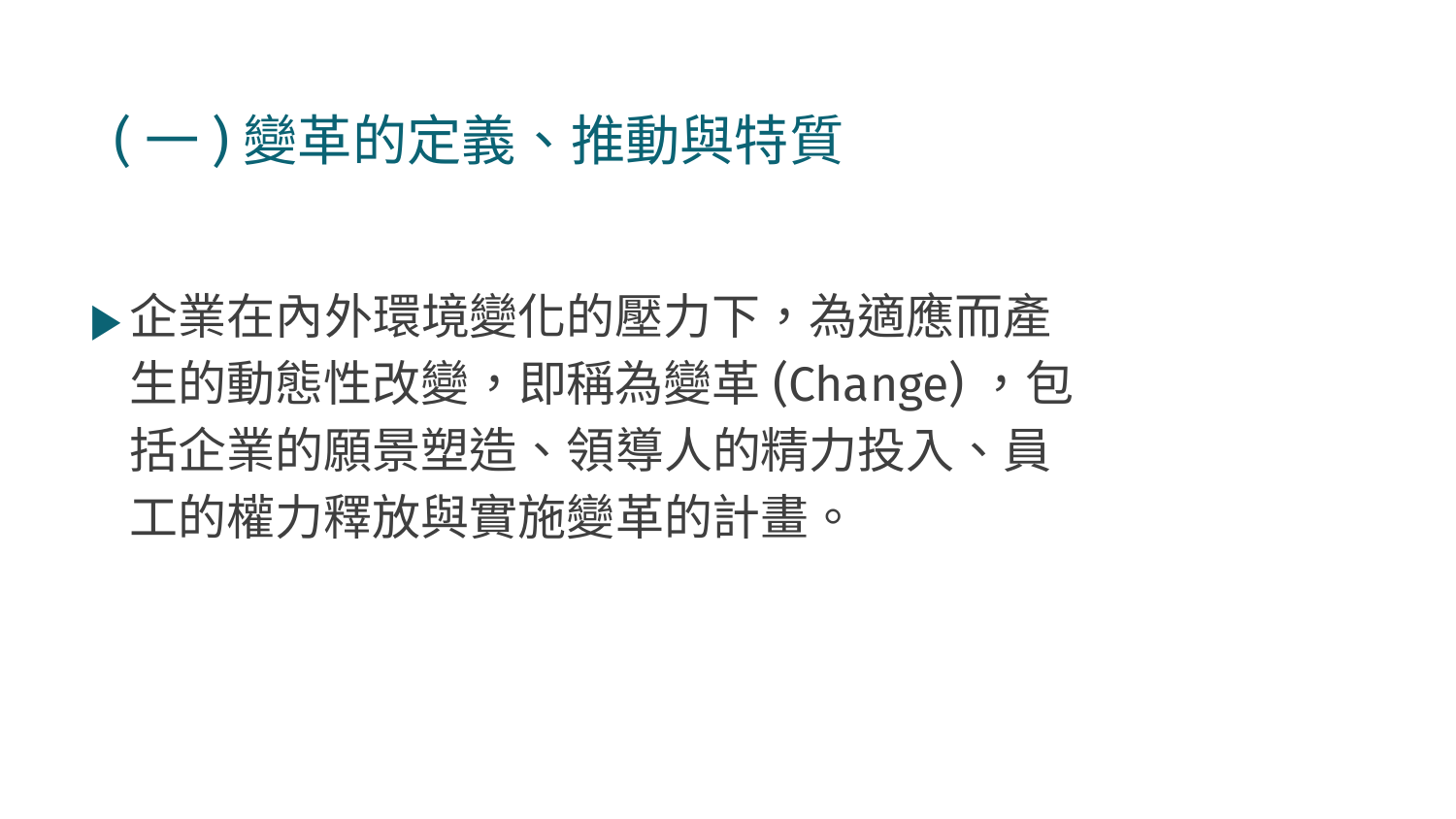

# (一)變革的定義、推動與特質
企業在內外環境變化的壓力下，為適應而產生的動態性改變，即稱為變革(Change)，包括企業的願景塑造、領導人的精力投入、員工的權力釋放與實施變革的計畫。